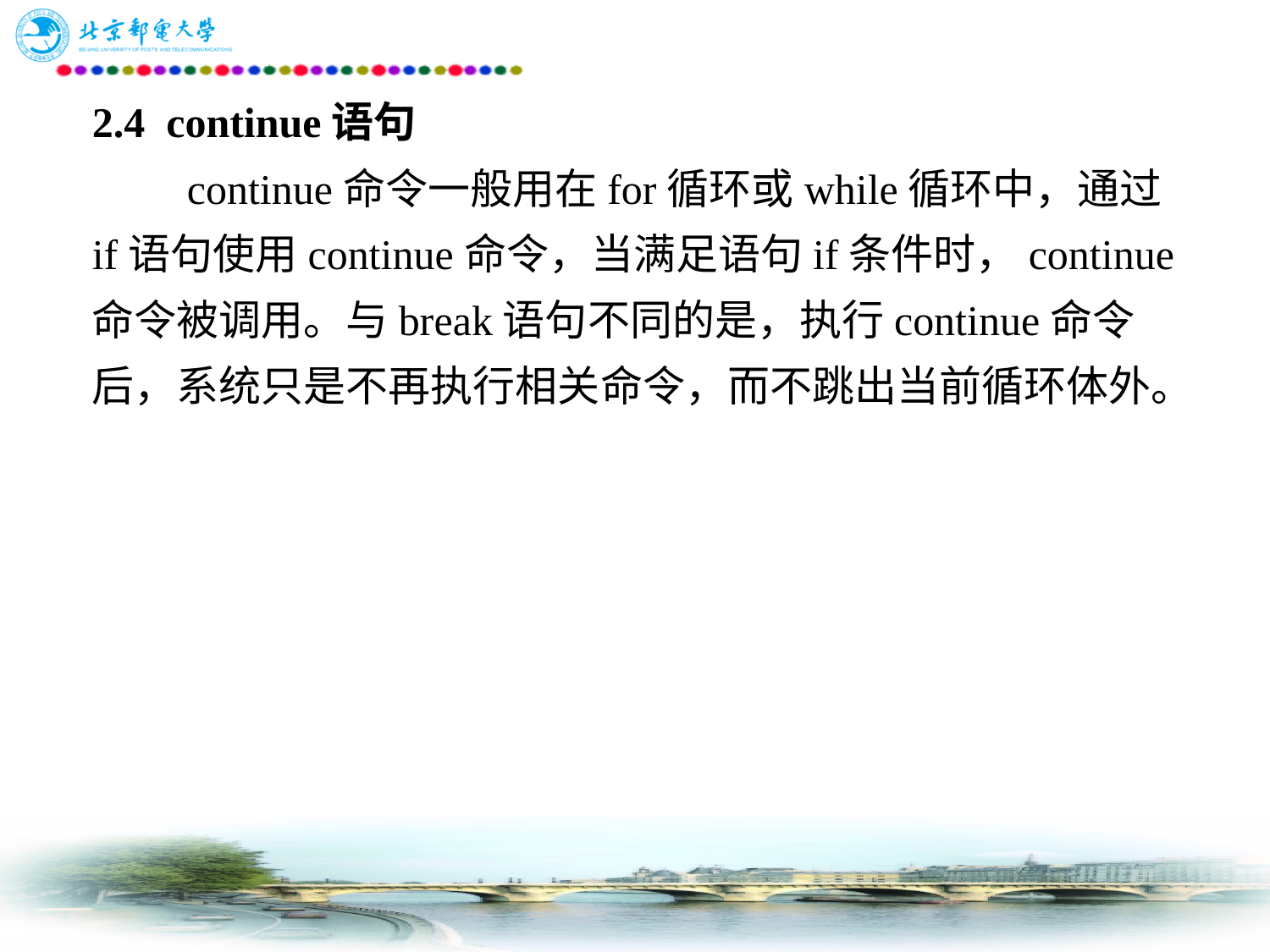

# 2.4  continue语句 　　continue命令一般用在for循环或while循环中，通过if语句使用continue命令，当满足语句if条件时，continue命令被调用。与break语句不同的是，执行continue命令后，系统只是不再执行相关命令，而不跳出当前循环体外。